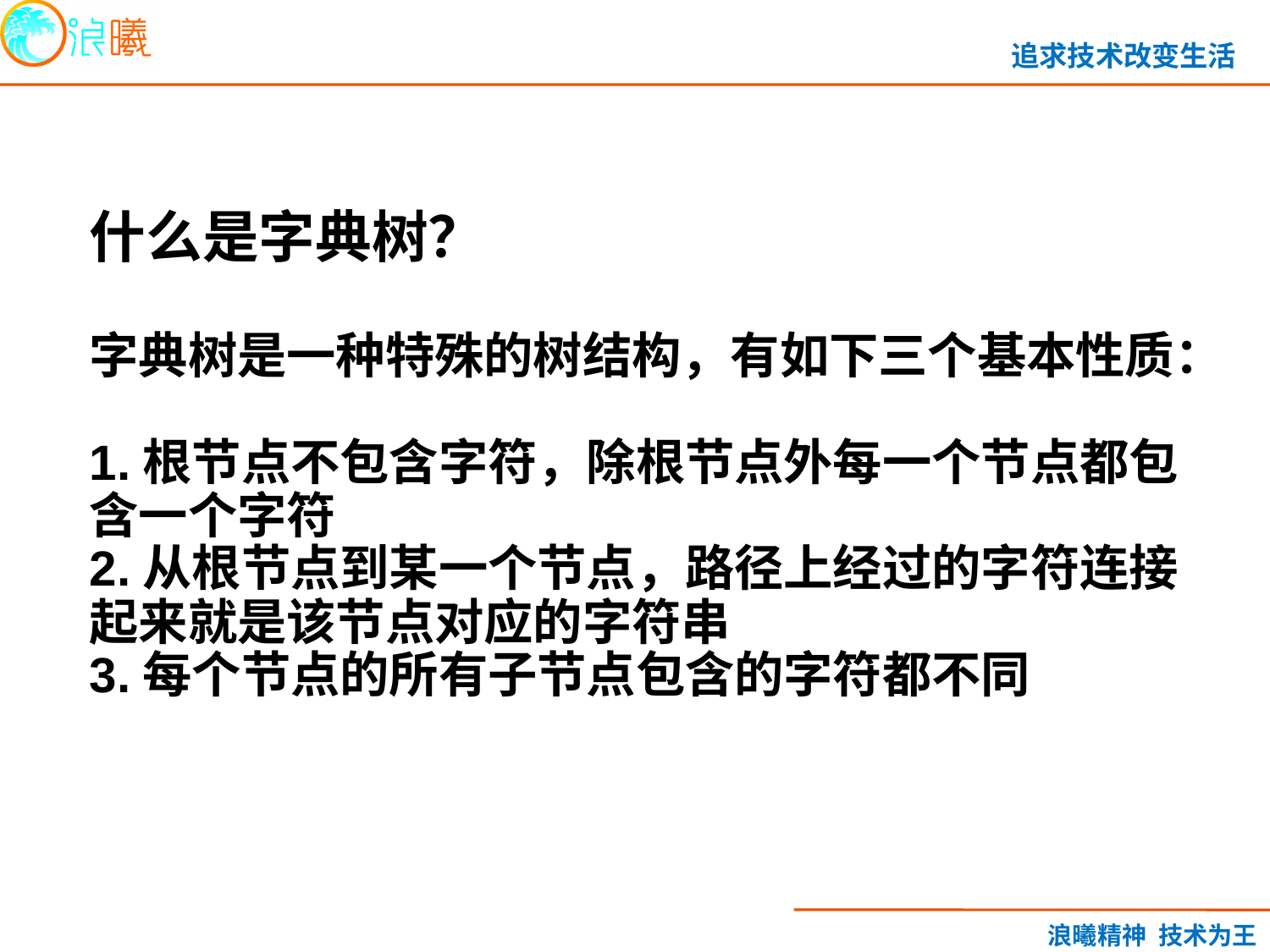

什么是字典树？

字典树是一种特殊的树结构，有如下三个基本性质：

1.根节点不包含字符，除根节点外每一个节点都包含一个字符
2.从根节点到某一个节点，路径上经过的字符连接起来就是该节点对应的字符串
3.每个节点的所有子节点包含的字符都不同